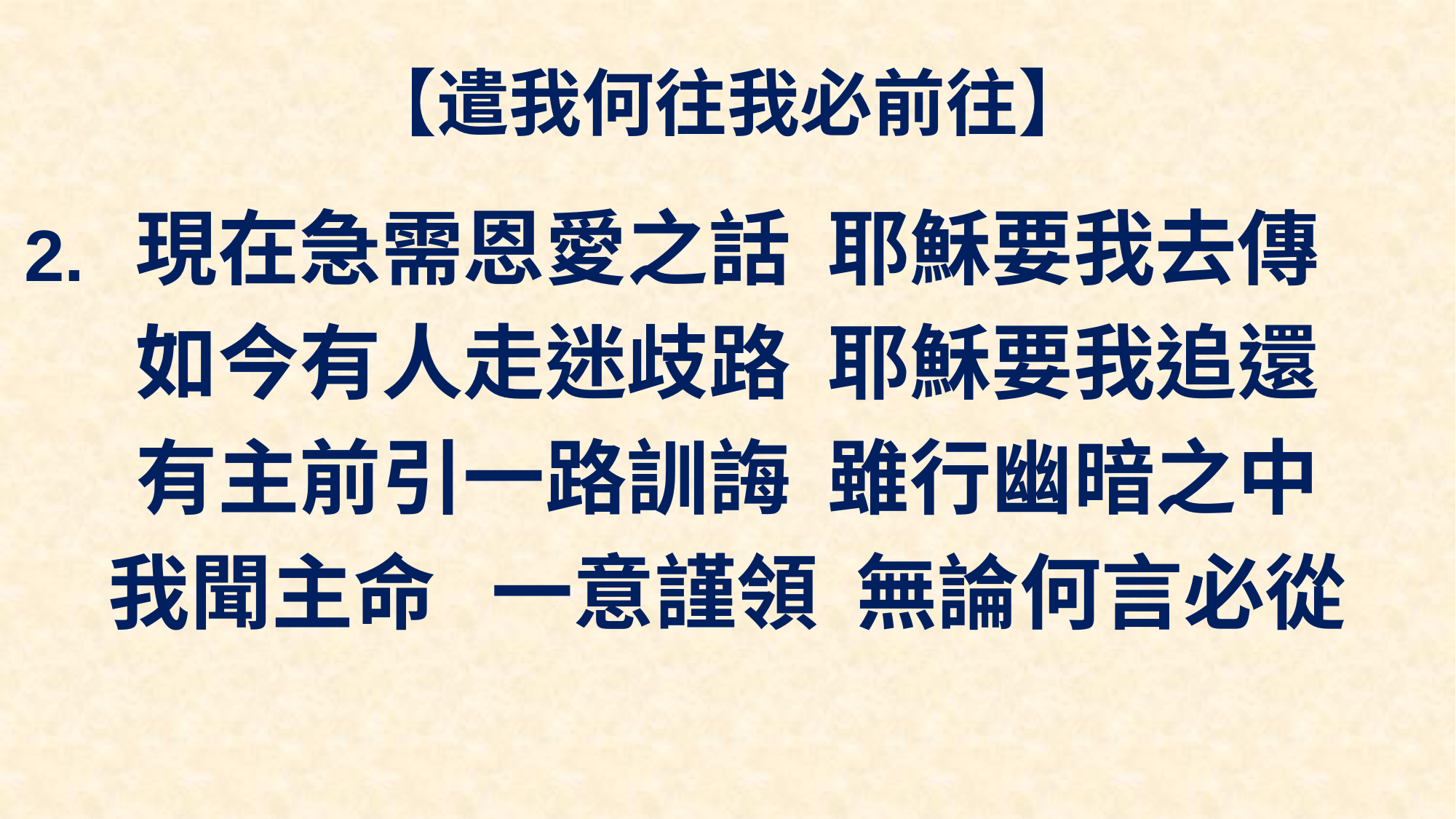

# 【遣我何往我必前往】
現在急需恩愛之話  耶穌要我去傳
如今有人走迷歧路  耶穌要我追還
有主前引一路訓誨  雖行幽暗之中
我聞主命   一意謹領  無論何言必從
2.